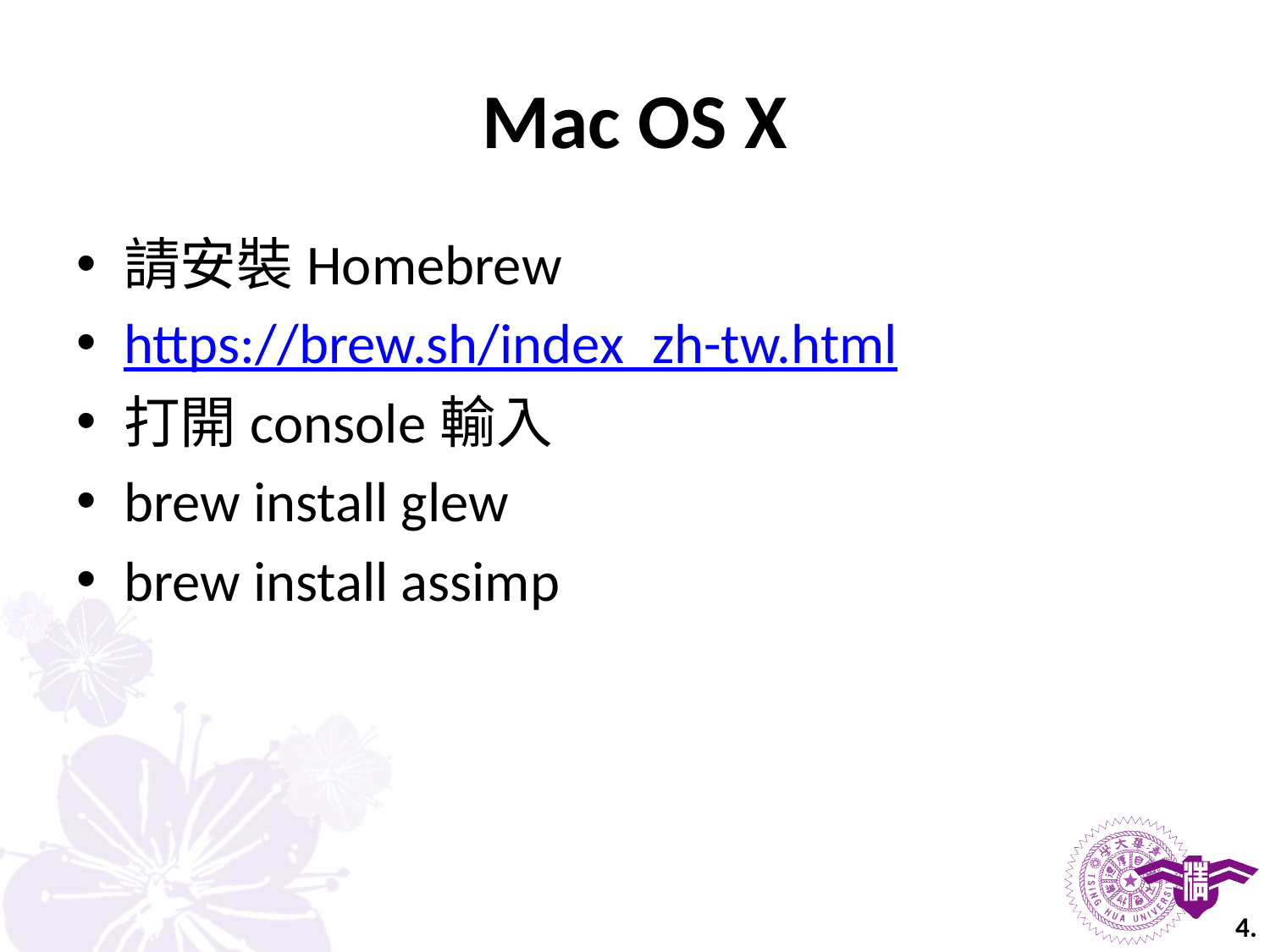

# Mac OS X
請安裝Homebrew
https://brew.sh/index_zh-tw.html
打開console輸入
brew install glew
brew install assimp